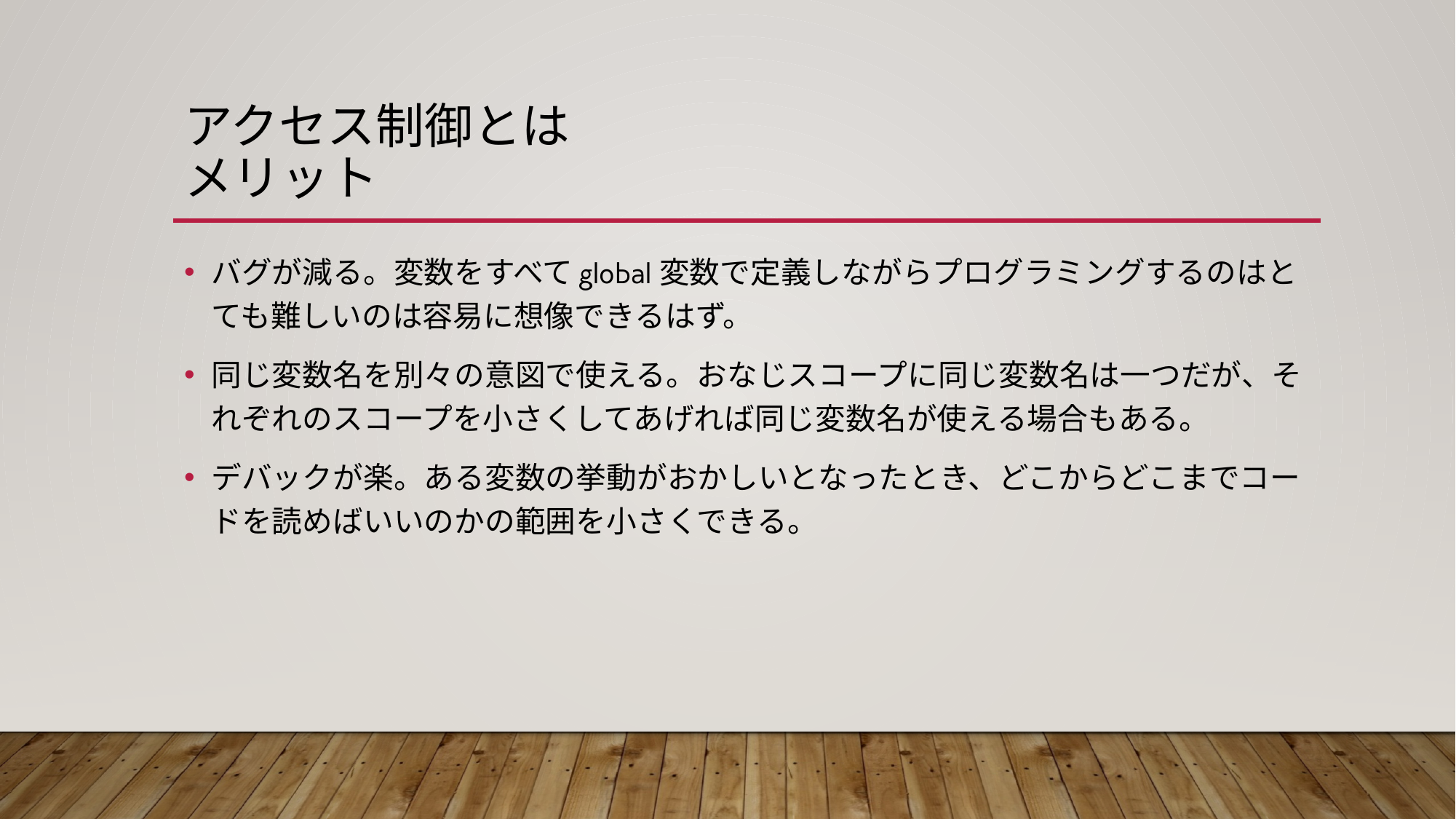

# アクセス制御とは メリット
バグが減る。変数をすべてglobal変数で定義しながらプログラミングするのはとても難しいのは容易に想像できるはず。
同じ変数名を別々の意図で使える。おなじスコープに同じ変数名は一つだが、それぞれのスコープを小さくしてあげれば同じ変数名が使える場合もある。
デバックが楽。ある変数の挙動がおかしいとなったとき、どこからどこまでコードを読めばいいのかの範囲を小さくできる。